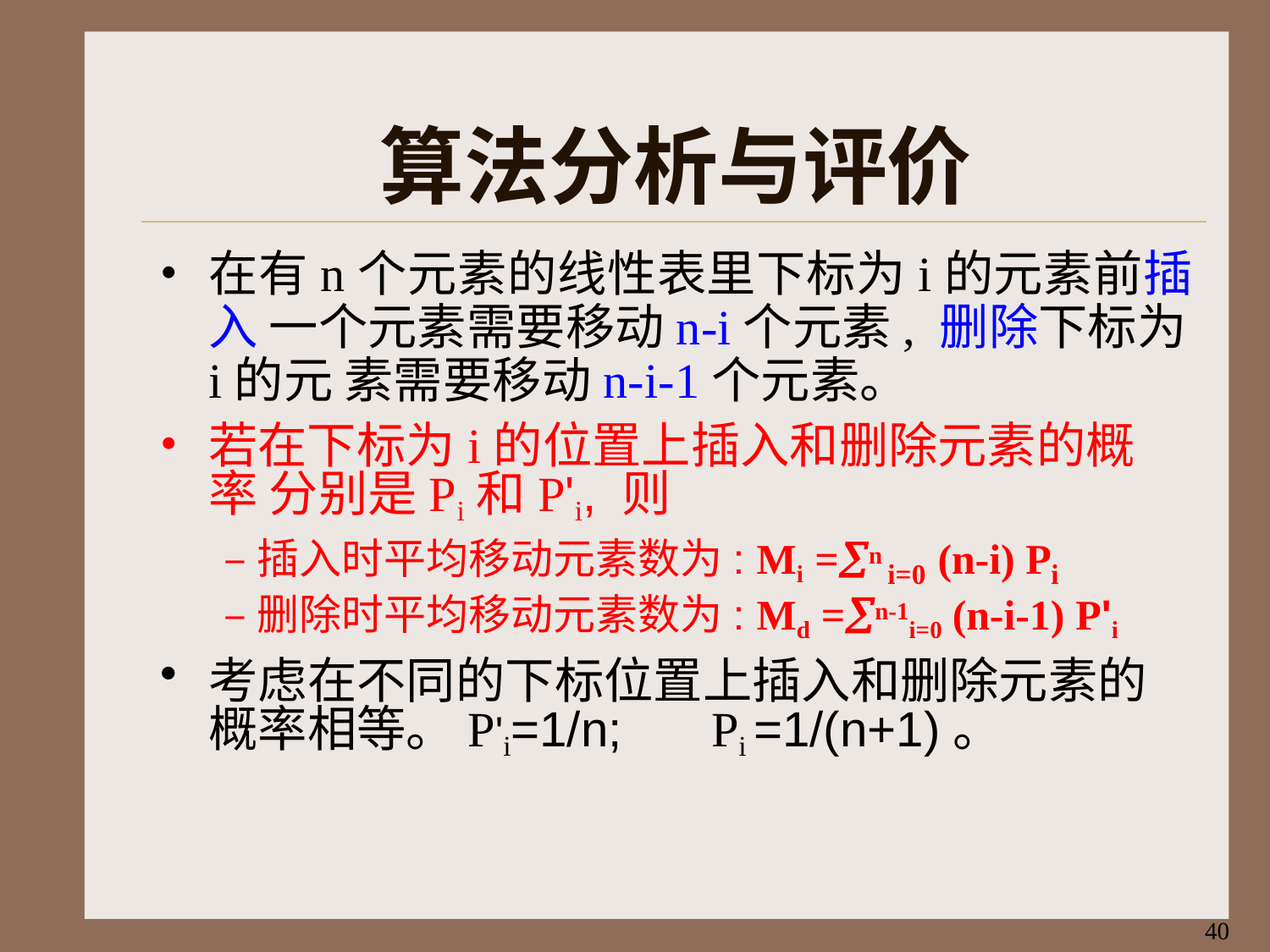

# 算法分析与评价

在有n个元素的线性表里下标为i的元素前插入 一个元素需要移动n-i个元素, 删除下标为i的元 素需要移动n-i-1个元素。
若在下标为i的位置上插入和删除元素的概率 分别是Pi和P'i, 则
–插入时平均移动元素数为: Mi =∑n	(n-i) P
i=0	i
–删除时平均移动元素数为: Md =∑n-1i=0 (n-i-1) P'i
考虑在不同的下标位置上插入和删除元素的 概率相等。P'i=1/n;	Pi =1/(n+1)。
40